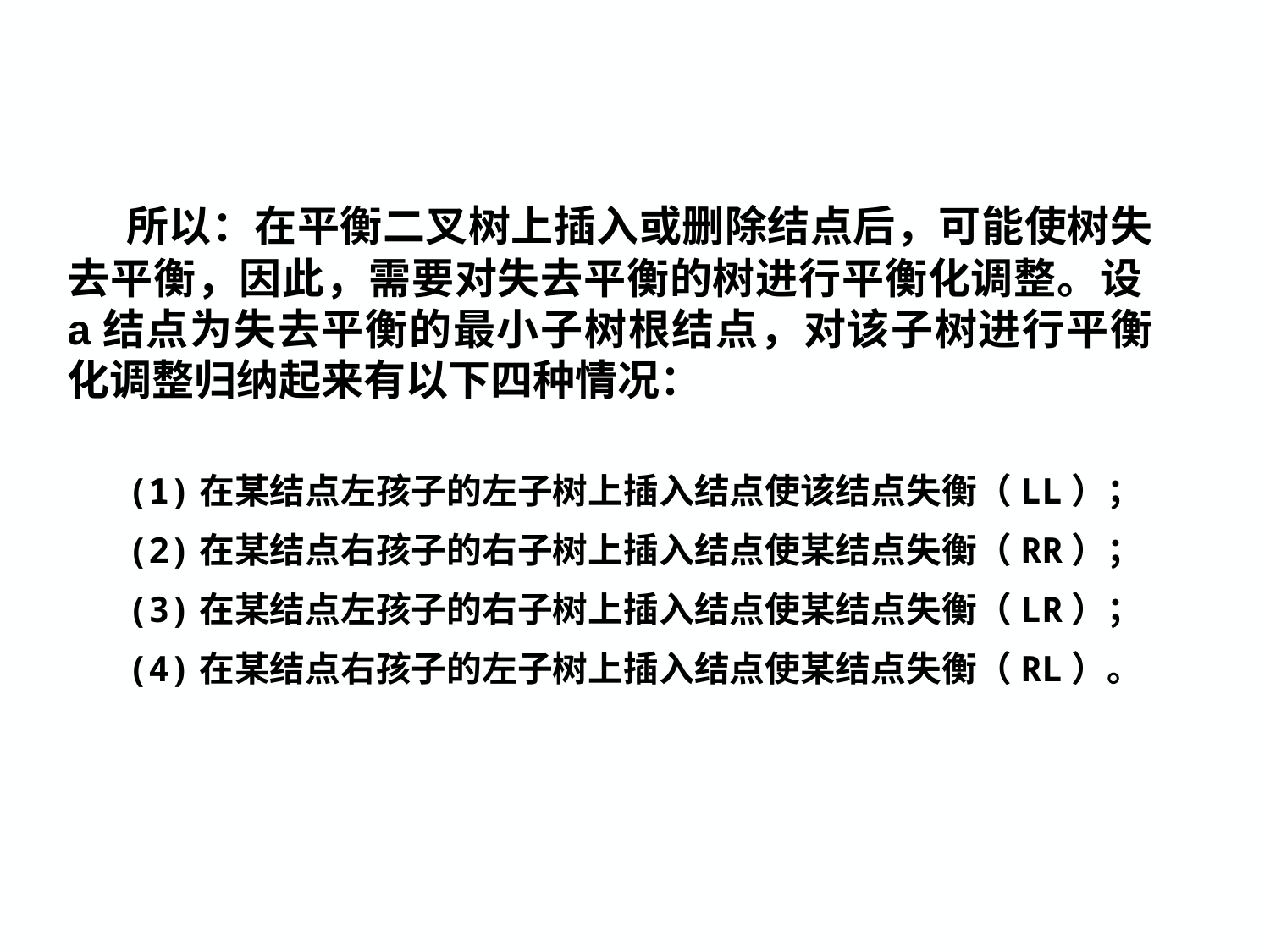

所以：在平衡二叉树上插入或删除结点后，可能使树失去平衡，因此，需要对失去平衡的树进行平衡化调整。设a结点为失去平衡的最小子树根结点，对该子树进行平衡化调整归纳起来有以下四种情况：
(1)在某结点左孩子的左子树上插入结点使该结点失衡（LL）；
(2)在某结点右孩子的右子树上插入结点使某结点失衡（RR）；
(3)在某结点左孩子的右子树上插入结点使某结点失衡（LR）；
(4)在某结点右孩子的左子树上插入结点使某结点失衡（RL）。